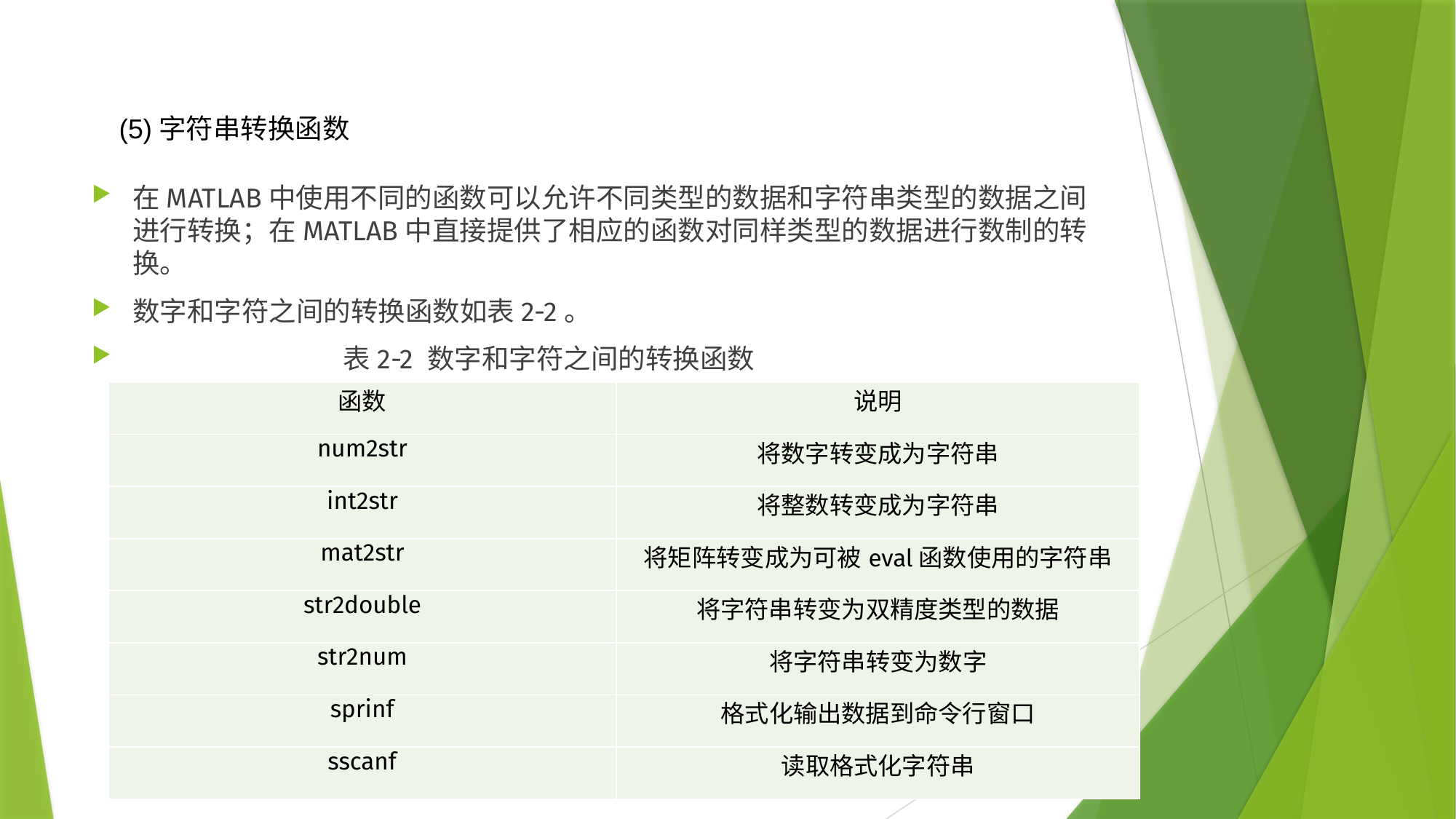

(5)字符串转换函数
在MATLAB中使用不同的函数可以允许不同类型的数据和字符串类型的数据之间进行转换；在MATLAB中直接提供了相应的函数对同样类型的数据进行数制的转换。
数字和字符之间的转换函数如表2-2。
                                 表2-2 数字和字符之间的转换函数

| 函数 | 说明 |
| --- | --- |
| num2str | 将数字转变成为字符串 |
| int2str | 将整数转变成为字符串 |
| mat2str | 将矩阵转变成为可被eval函数使用的字符串 |
| str2double | 将字符串转变为双精度类型的数据 |
| str2num | 将字符串转变为数字 |
| sprinf | 格式化输出数据到命令行窗口 |
| sscanf | 读取格式化字符串 |